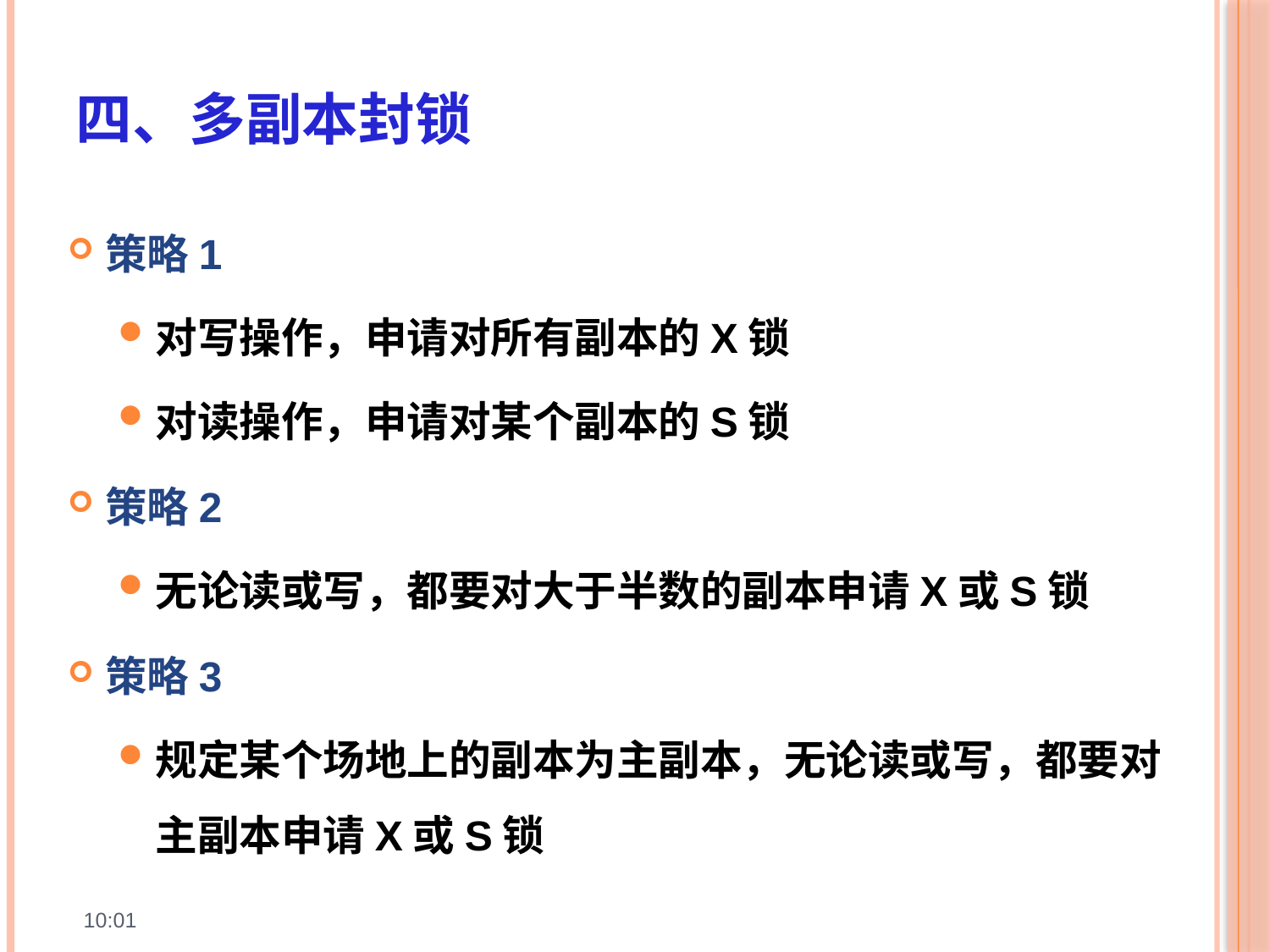

# 四、多副本封锁
策略1
对写操作，申请对所有副本的X锁
对读操作，申请对某个副本的S锁
策略2
无论读或写，都要对大于半数的副本申请X或S锁
策略3
规定某个场地上的副本为主副本，无论读或写，都要对主副本申请X或S锁

10:01